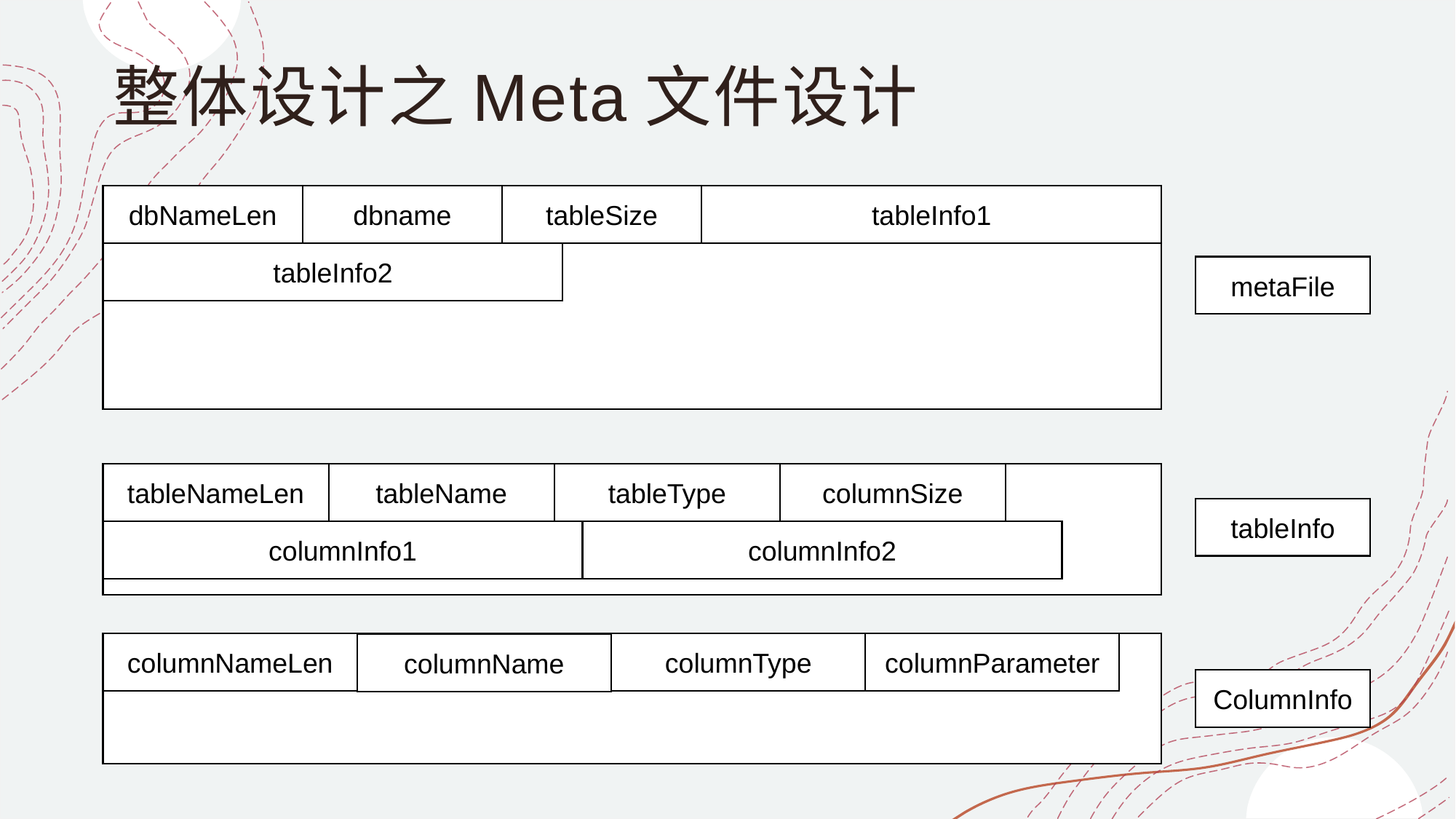

# 整体设计之Meta文件设计
dbNameLen

dbname
tableSize
tableInfo1
tableInfo2
metaFile
columnSize
tableType

tableNameLen
tableName
tableInfo
columnInfo1
columnInfo2
columnNameLen

columnType
columnParameter
columnName
ColumnInfo